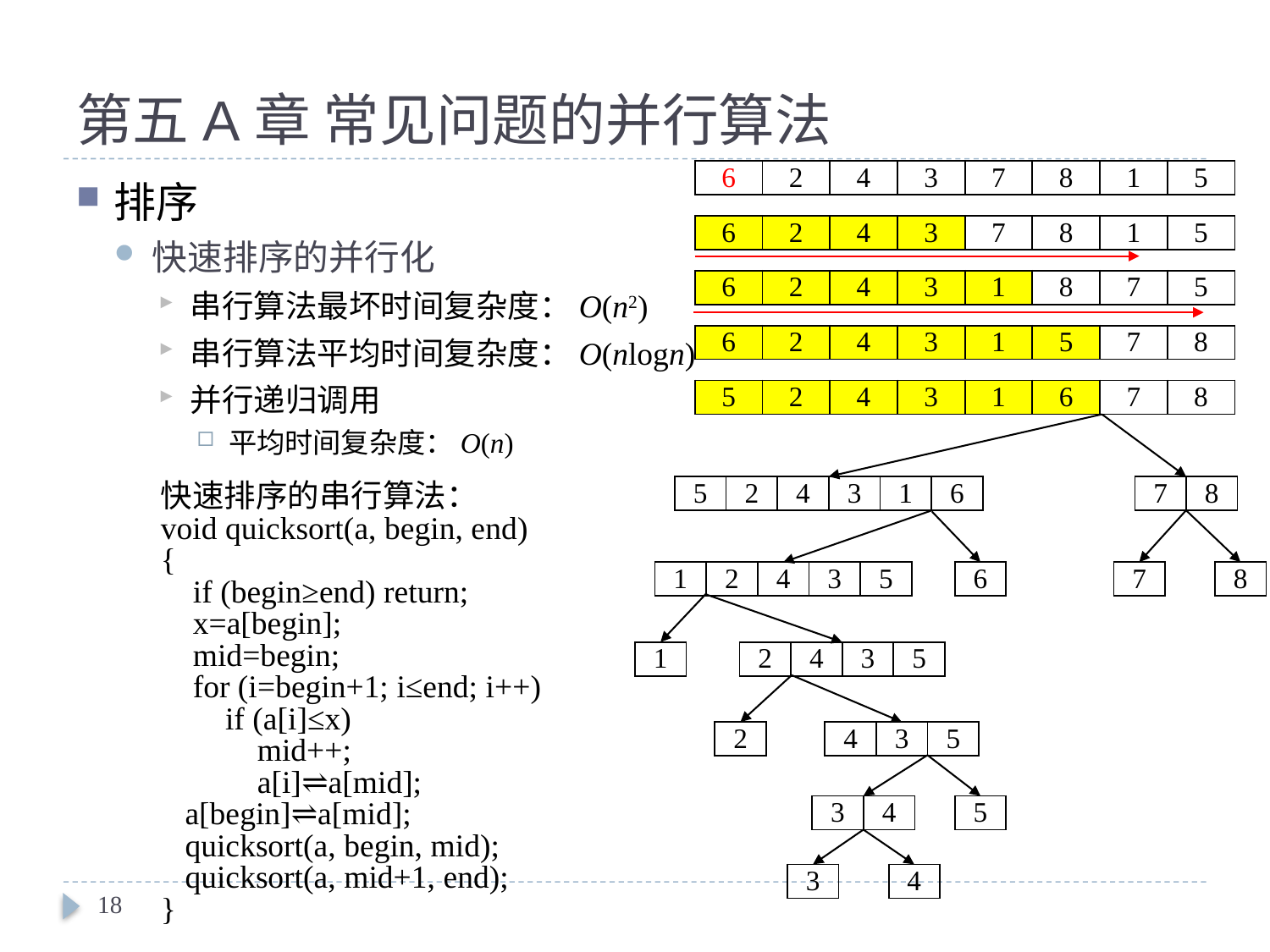

# 第五A章 常见问题的并行算法
| 6 | 2 | 4 | 3 | 7 | 8 | 1 | 5 |
| --- | --- | --- | --- | --- | --- | --- | --- |
排序
快速排序的并行化
串行算法最坏时间复杂度：O(n2)
串行算法平均时间复杂度：O(nlogn)
并行递归调用
平均时间复杂度：O(n)
| 6 | 2 | 4 | 3 | 7 | 8 | 1 | 5 |
| --- | --- | --- | --- | --- | --- | --- | --- |
| 6 | 2 | 4 | 3 | 1 | 8 | 7 | 5 |
| --- | --- | --- | --- | --- | --- | --- | --- |
| 6 | 2 | 4 | 3 | 1 | 5 | 7 | 8 |
| --- | --- | --- | --- | --- | --- | --- | --- |
| 5 | 2 | 4 | 3 | 1 | 6 | 7 | 8 |
| --- | --- | --- | --- | --- | --- | --- | --- |
快速排序的串行算法：
void quicksort(a, begin, end)
{
    if (begin≥end) return;
    x=a[begin];
    mid=begin;
    for (i=begin+1; i≤end; i++)
        if (a[i]≤x)
            mid++;
            a[i]⇌a[mid];
   a[begin]⇌a[mid];
   quicksort(a, begin, mid);
   quicksort(a, mid+1, end);
}
| 5 | 2 | 4 | 3 | 1 | 6 |
| --- | --- | --- | --- | --- | --- |
| 7 | 8 |
| --- | --- |
| 1 | 2 | 4 | 3 | 5 |
| --- | --- | --- | --- | --- |
| 6 |
| --- |
| 7 |
| --- |
| 8 |
| --- |
| 1 |
| --- |
| 2 | 4 | 3 | 5 |
| --- | --- | --- | --- |
| 2 |
| --- |
| 4 | 3 | 5 |
| --- | --- | --- |
| 3 | 4 |
| --- | --- |
| 5 |
| --- |
| 3 |
| --- |
| 4 |
| --- |
18